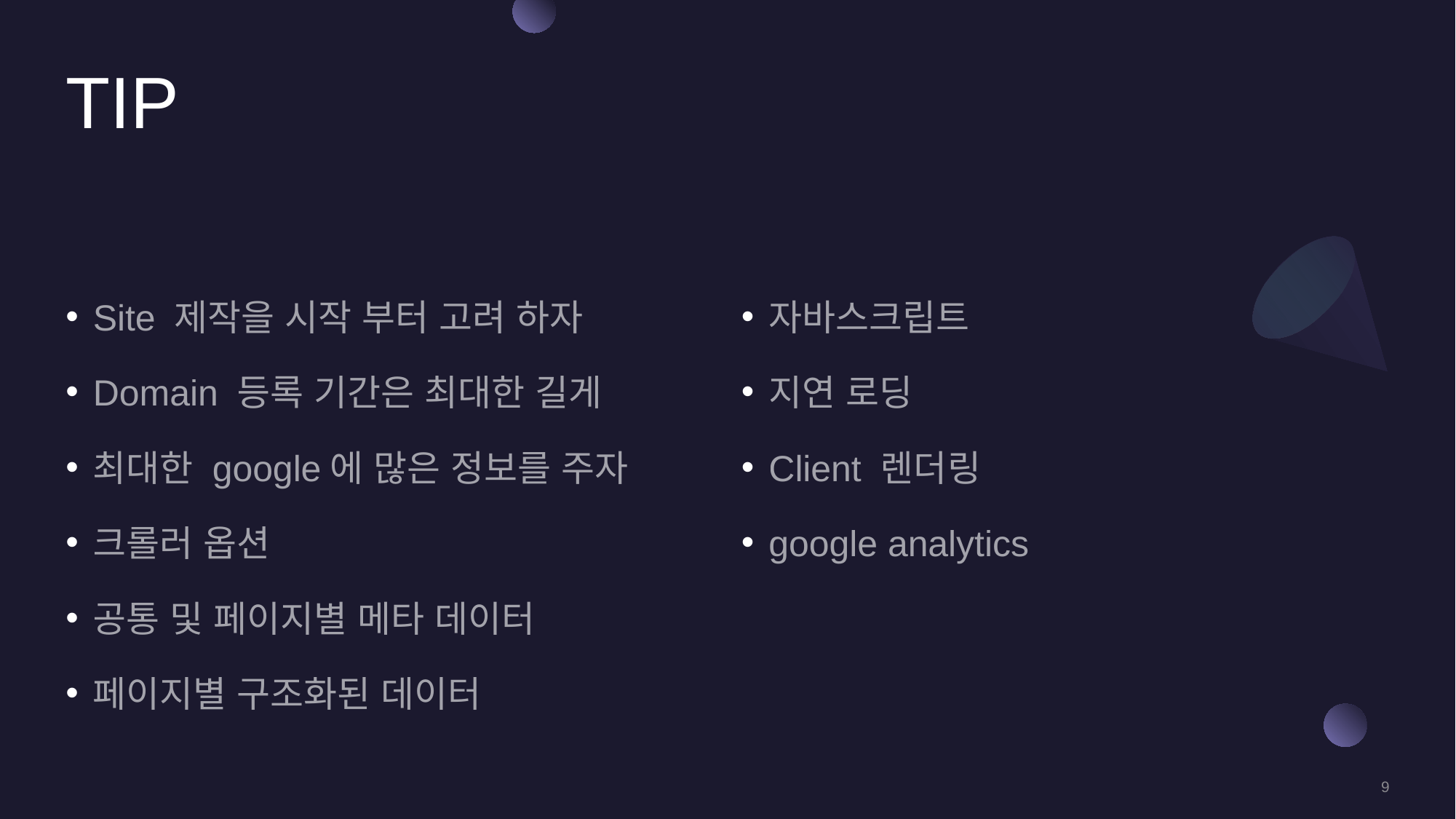

# TIP

Site 제작을 시작 부터 고려 하자
Domain 등록 기간은 최대한 길게
최대한 google에 많은 정보를 주자
크롤러 옵션
공통 및 페이지별 메타 데이터
페이지별 구조화된 데이터
자바스크립트
지연 로딩
Client 렌더링
google analytics

9